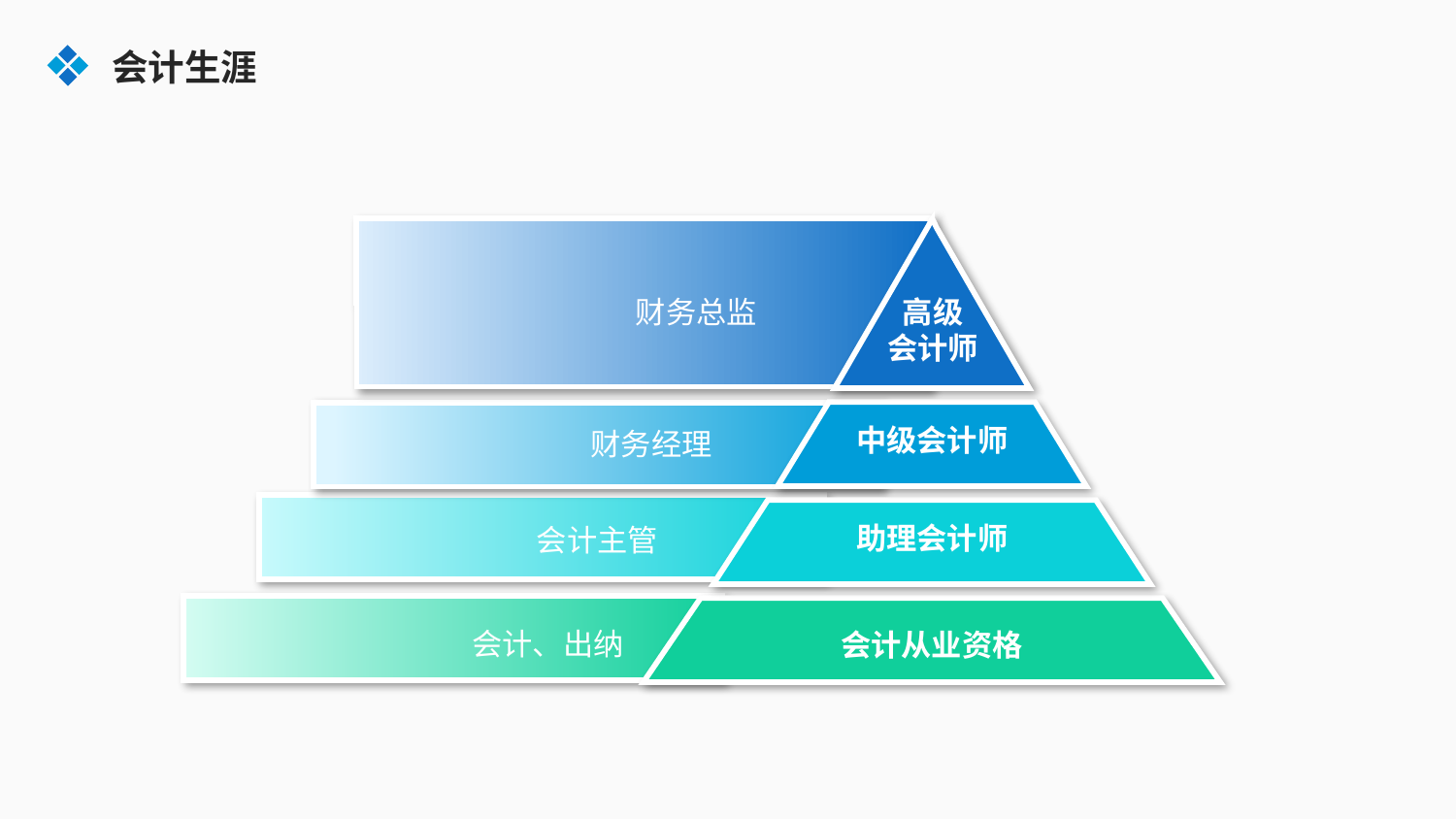

会计生涯

财务总监
高级
会计师

中级会计师
财务经理

助理会计师
会计主管

会计、出纳
会计从业资格